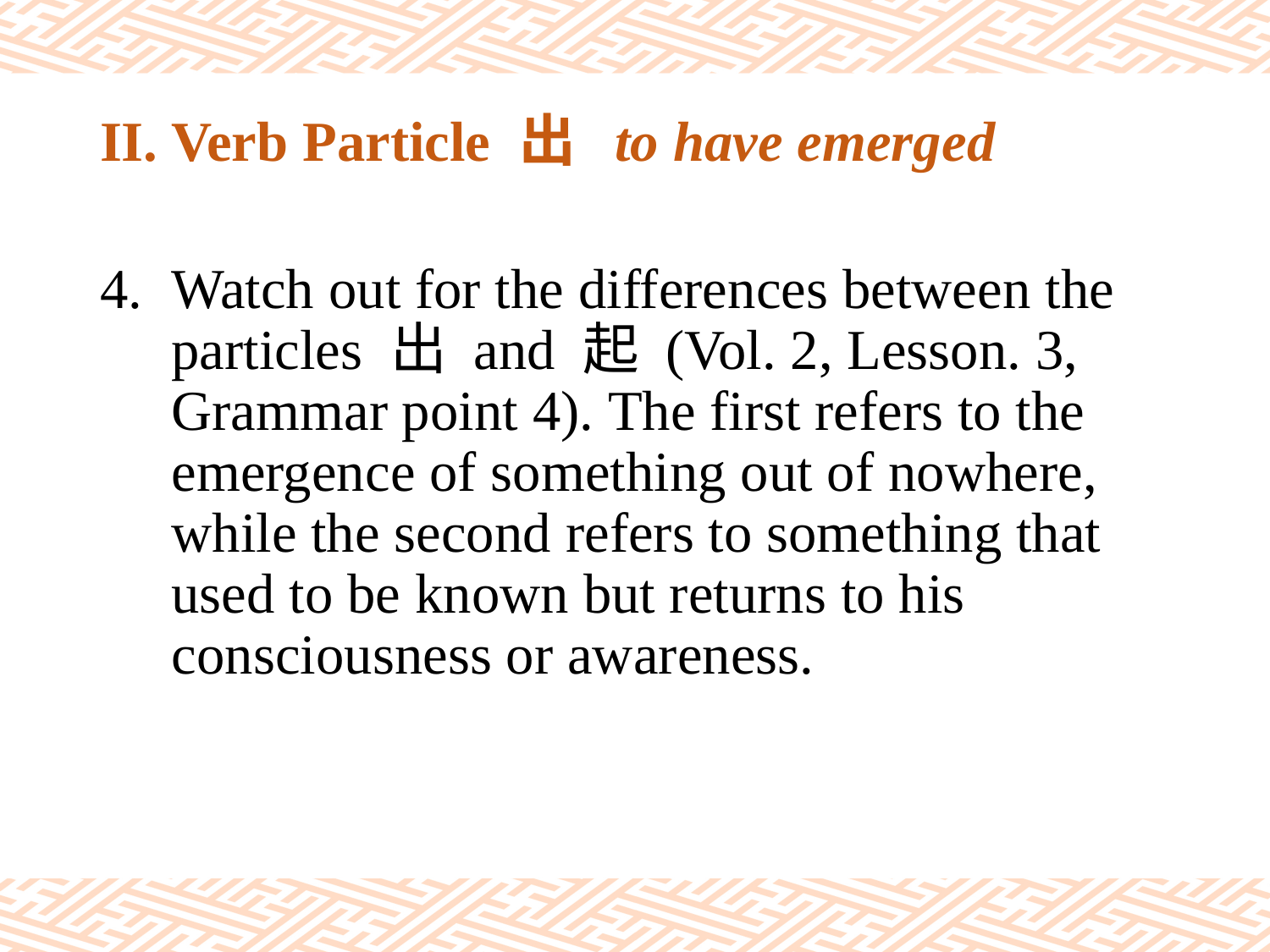

# II. Verb Particle 出  to have emerged
Watch out for the differences between the particles 出 and 起 (Vol. 2, Lesson. 3, Grammar point 4). The first refers to the emergence of something out of nowhere, while the second refers to something that used to be known but returns to his consciousness or awareness.